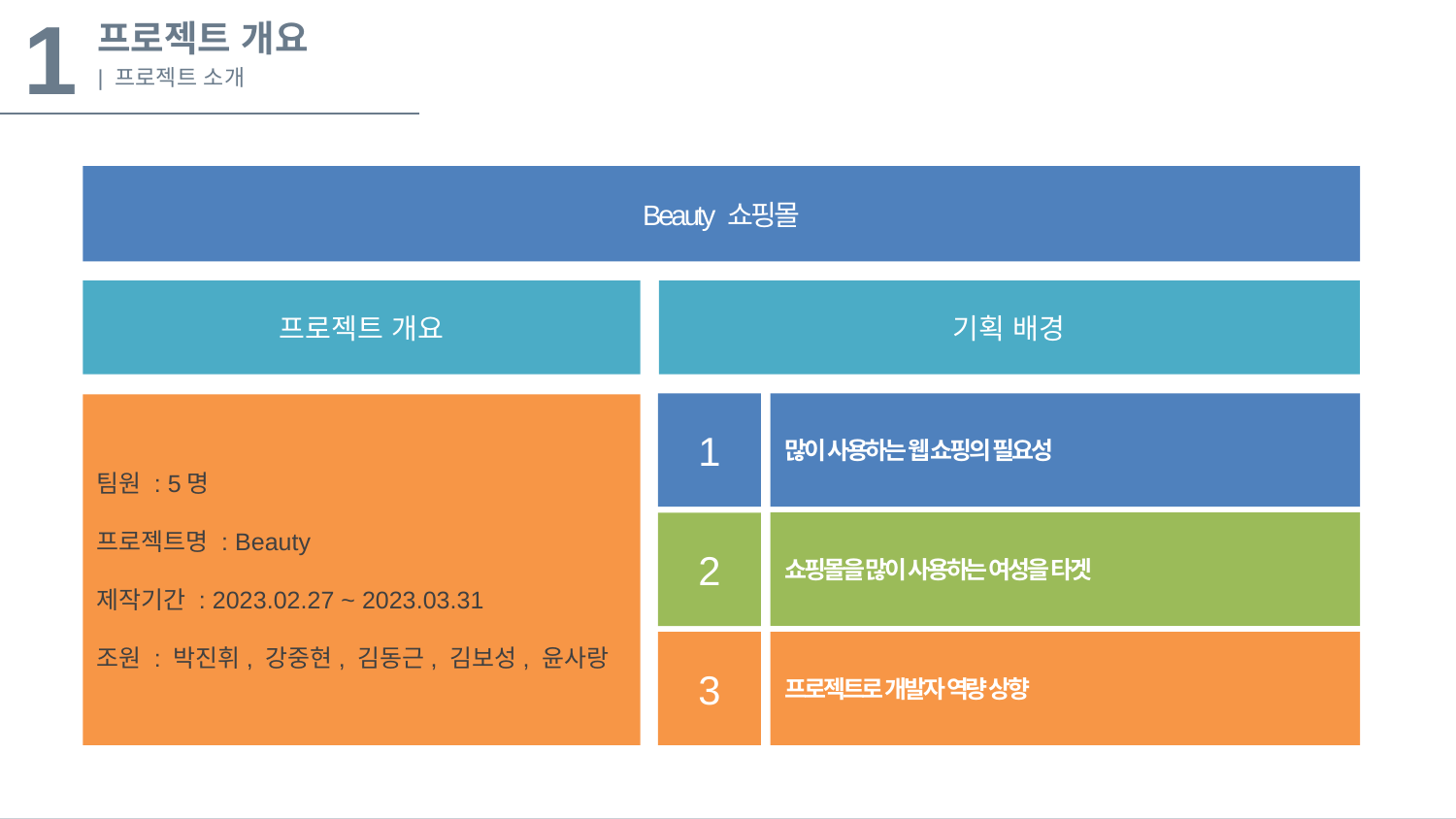

1
프로젝트 개요
| 프로젝트 소개
Beauty 쇼핑몰
프로젝트 개요
기획 배경
1
많이 사용하는 웹 쇼핑의 필요성
팀원 : 5명

프로젝트명 : Beauty

제작기간 : 2023.02.27 ~ 2023.03.31

조원 : 박진휘, 강중현, 김동근, 김보성, 윤사랑
쇼핑몰을 많이 사용하는 여성을 타겟
2
프로젝트로 개발자 역량 상향
3